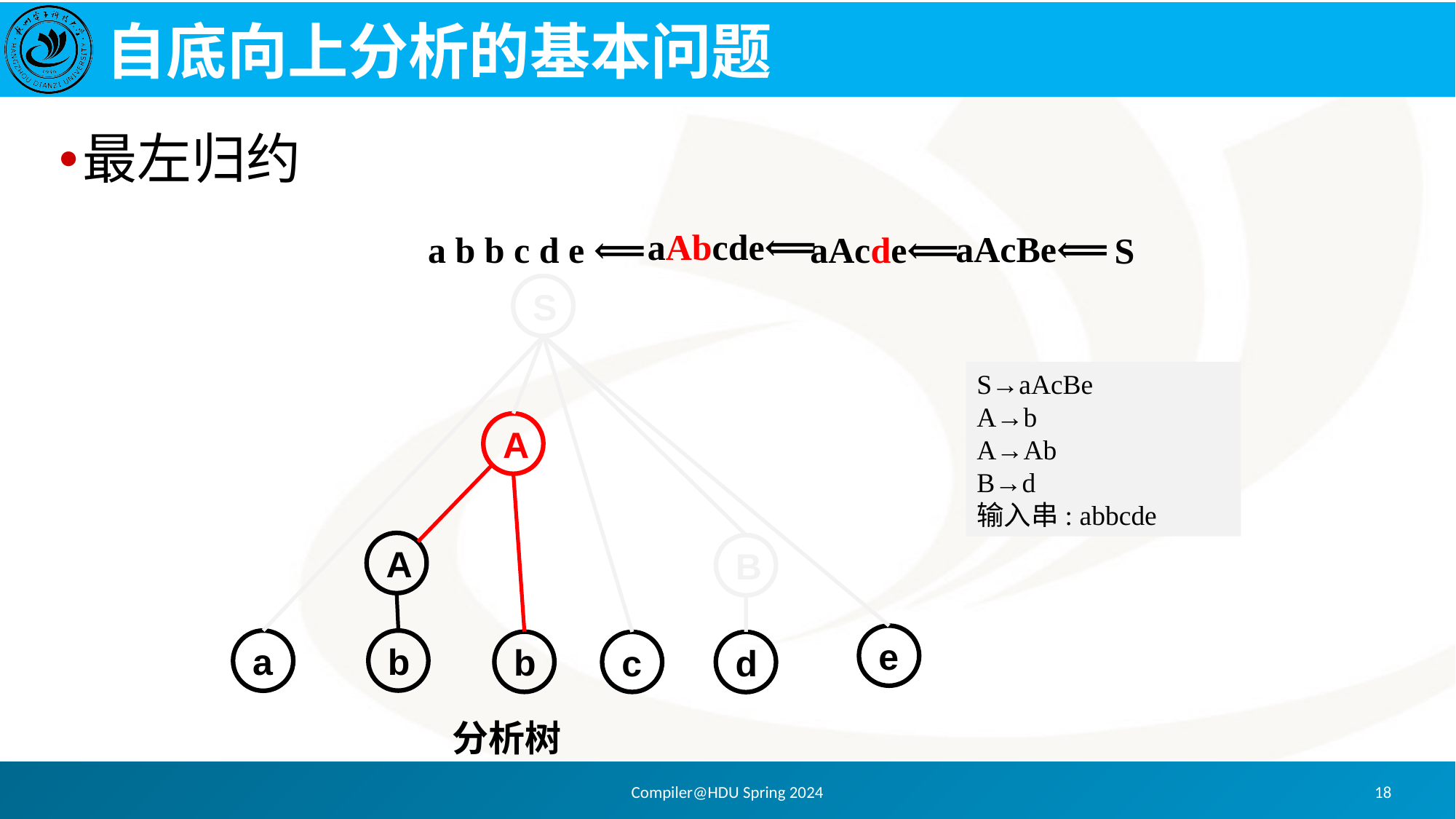

# 自底向上分析的基本问题
最左归约
aAbcde⟸
aAcBe⟸
aAcde⟸
a b b c d e ⟸
S
S
S→aAcBe
A→b
A→Ab
B→d
输入串: abbcde
A
A
B
e
b
a
b
c
d
分析树
Compiler@HDU Spring 2024
18